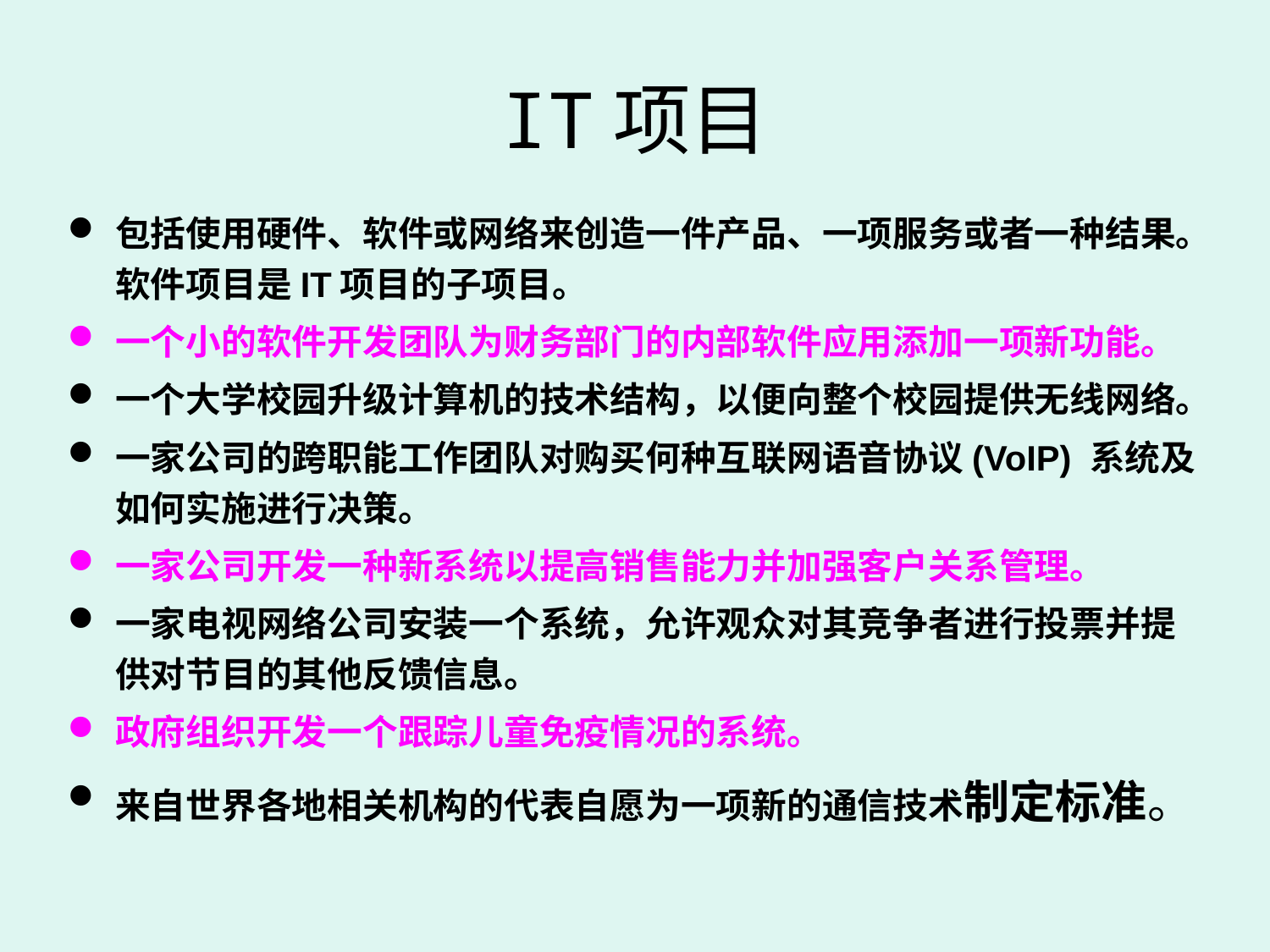

# IT项目
包括使用硬件、软件或网络来创造一件产品、一项服务或者一种结果。软件项目是IT项目的子项目。
一个小的软件开发团队为财务部门的内部软件应用添加一项新功能。
一个大学校园升级计算机的技术结构，以便向整个校园提供无线网络。
一家公司的跨职能工作团队对购买何种互联网语音协议(VoIP) 系统及如何实施进行决策。
一家公司开发一种新系统以提高销售能力并加强客户关系管理。
一家电视网络公司安装一个系统，允许观众对其竞争者进行投票并提供对节目的其他反馈信息。
政府组织开发一个跟踪儿童免疫情况的系统。
来自世界各地相关机构的代表自愿为一项新的通信技术制定标准。

16